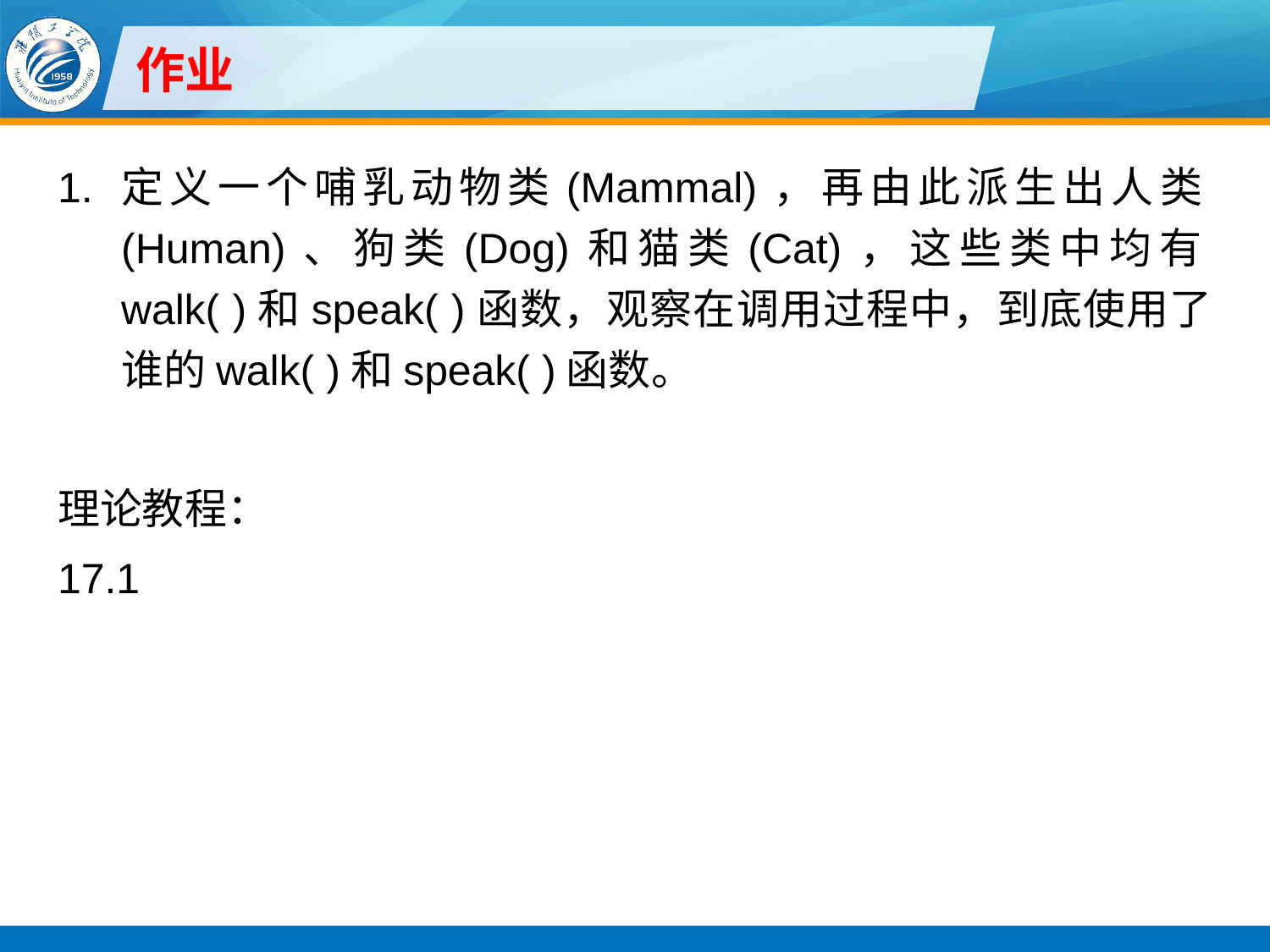

# 作业
定义一个哺乳动物类(Mammal)，再由此派生出人类(Human)、狗类(Dog)和猫类(Cat)，这些类中均有walk( )和speak( )函数，观察在调用过程中，到底使用了谁的walk( )和speak( )函数。

理论教程：
17.1